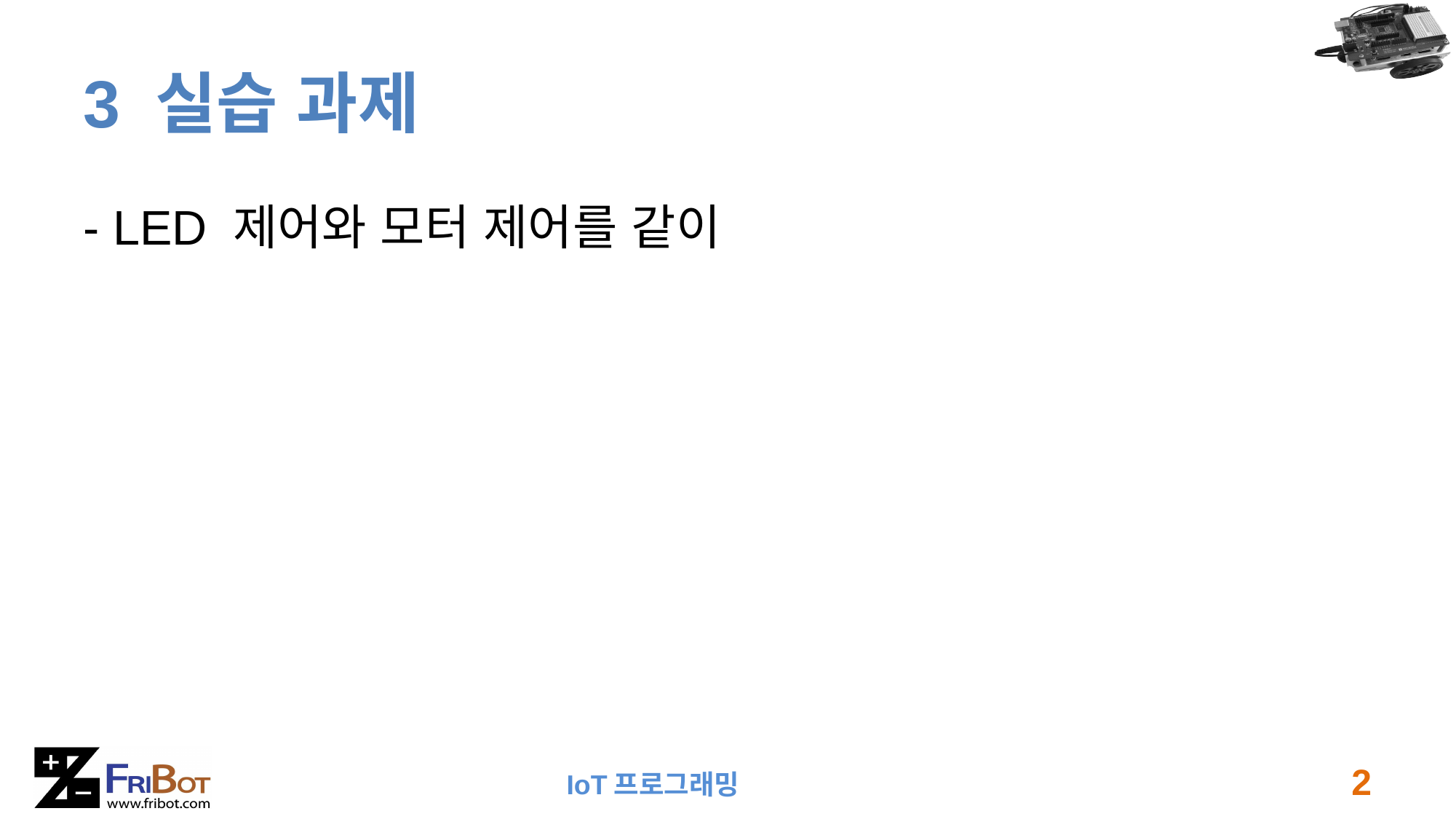

# 3 실습 과제
- LED 제어와 모터 제어를 같이
2